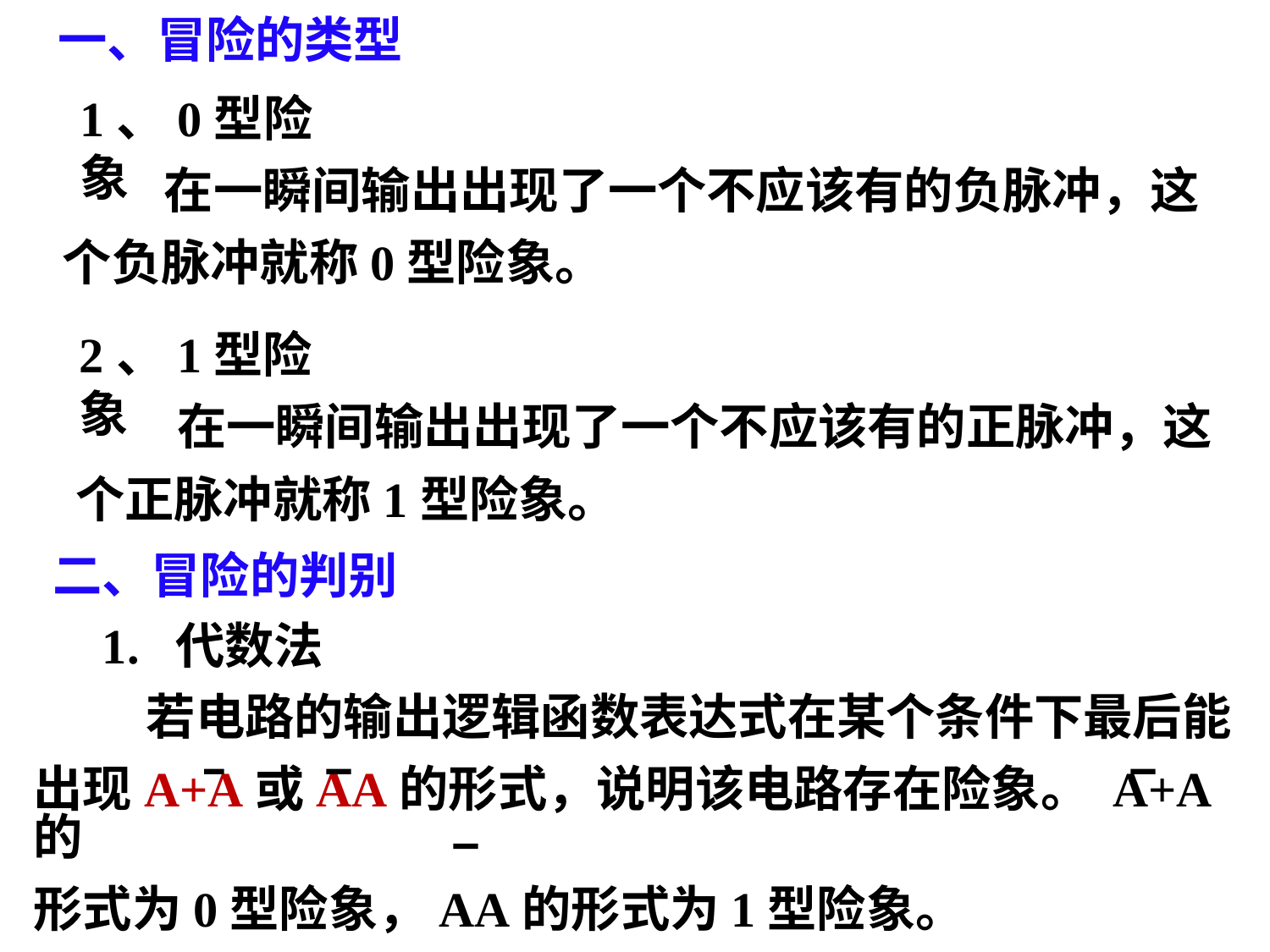

# 一、冒险的类型
1、0型险象
        在一瞬间输出出现了一个不应该有的负脉冲，这
个负脉冲就称0型险象。
2、1型险象
        在一瞬间输出出现了一个不应该有的正脉冲，这
个正脉冲就称1型险象。
二、冒险的判别
1.  代数法
         若电路的输出逻辑函数表达式在某个条件下最后能
出现A+A或AA的形式，说明该电路存在险象。 A+A的
形式为0型险象，AA的形式为1型险象。